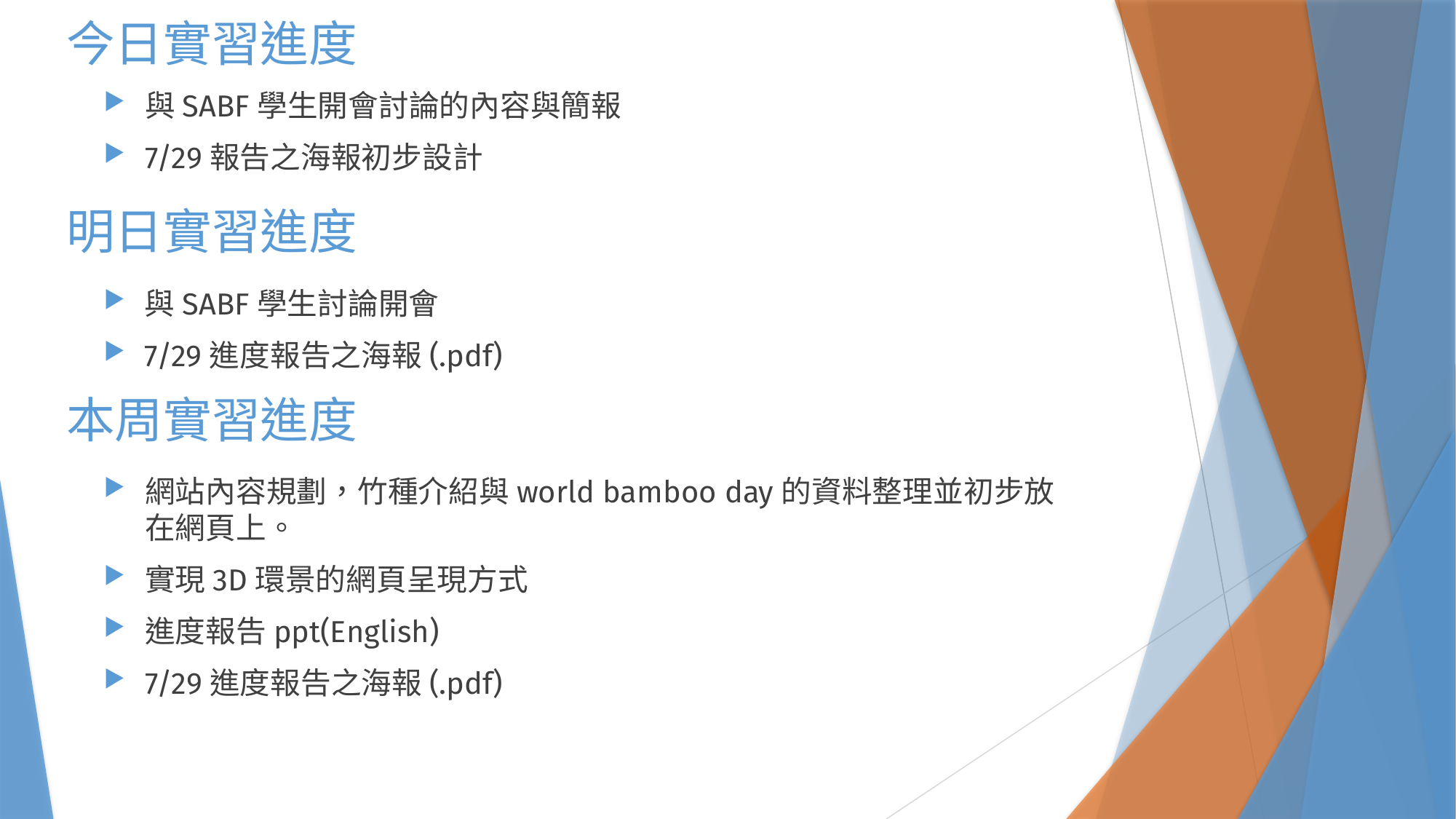

今日實習進度
與SABF學生開會討論的內容與簡報
7/29報告之海報初步設計

明日實習進度
與SABF學生討論開會
7/29進度報告之海報(.pdf)

# 本周實習進度
網站內容規劃，竹種介紹與world bamboo day的資料整理並初步放在網頁上。
實現3D環景的網頁呈現方式
進度報告ppt(English)
7/29進度報告之海報(.pdf)